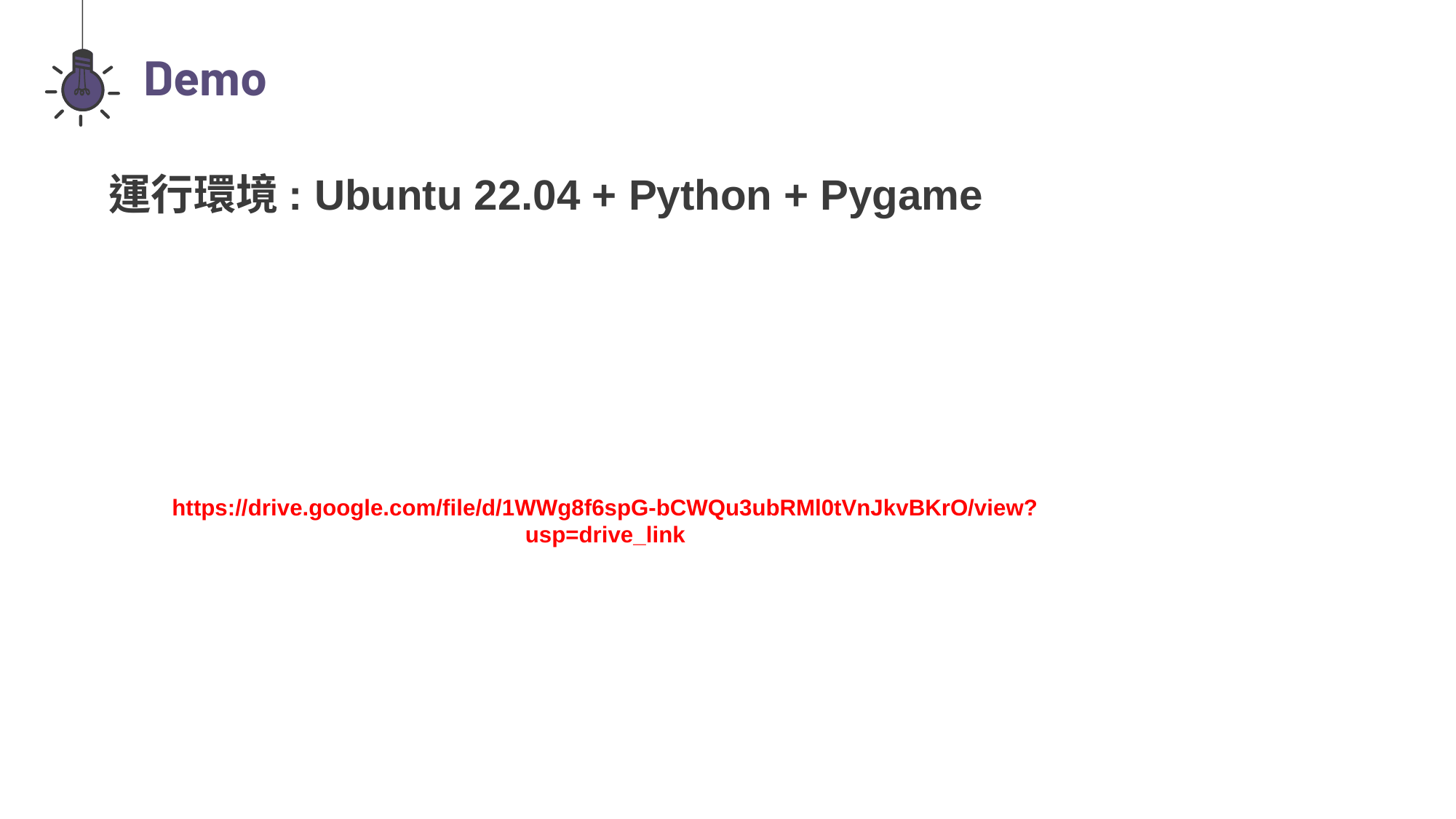

Demo
運行環境: Ubuntu 22.04 + Python + Pygame
https://drive.google.com/file/d/1WWg8f6spG-bCWQu3ubRMl0tVnJkvBKrO/view?usp=drive_link